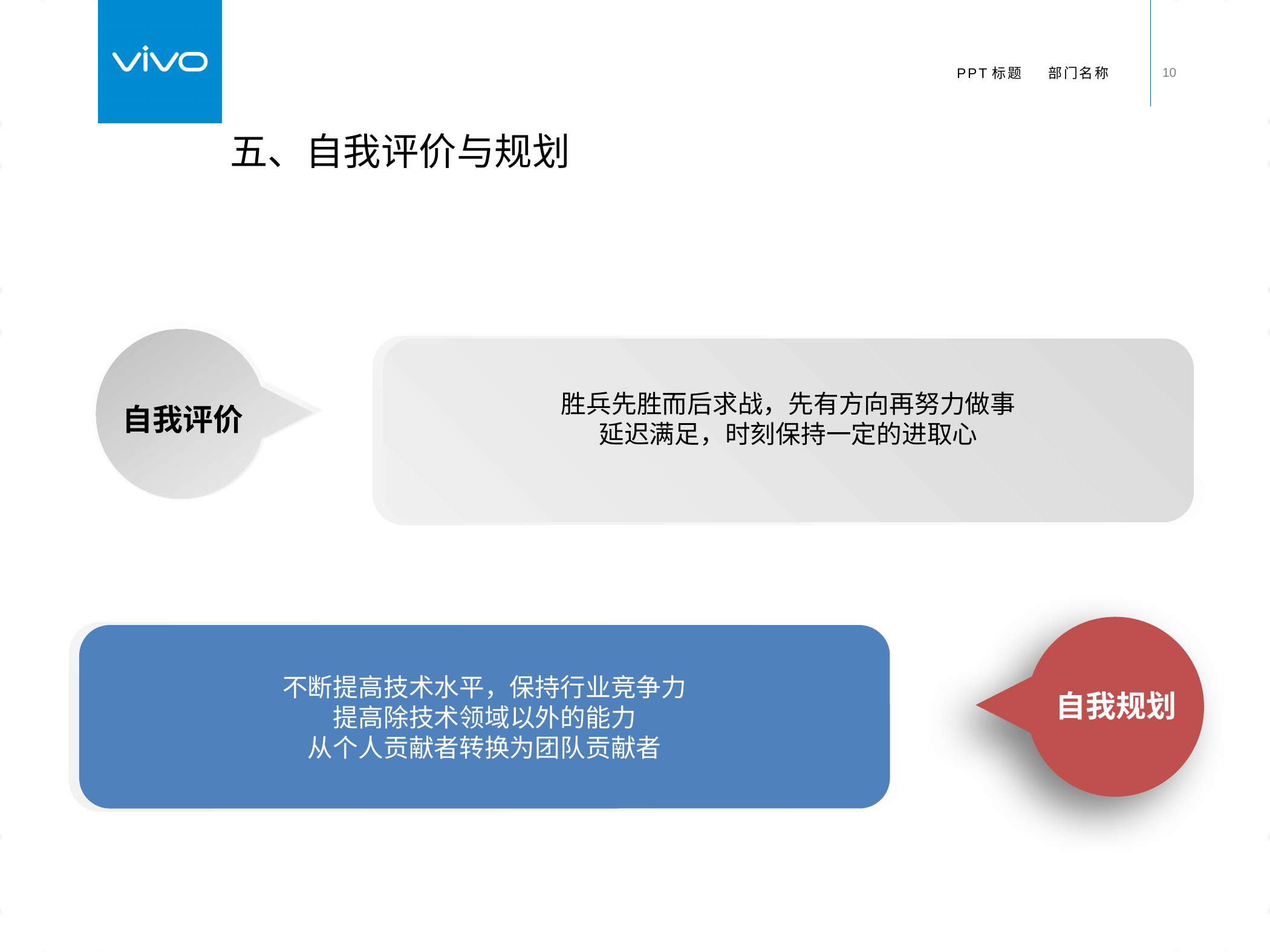

五、自我评价与规划

自我评价

不断提高技术水平，保持行业竞争力
提高除技术领域以外的能力
从个人贡献者转换为团队贡献者
自我规划
胜兵先胜而后求战，先有方向再努力做事
延迟满足，时刻保持一定的进取心